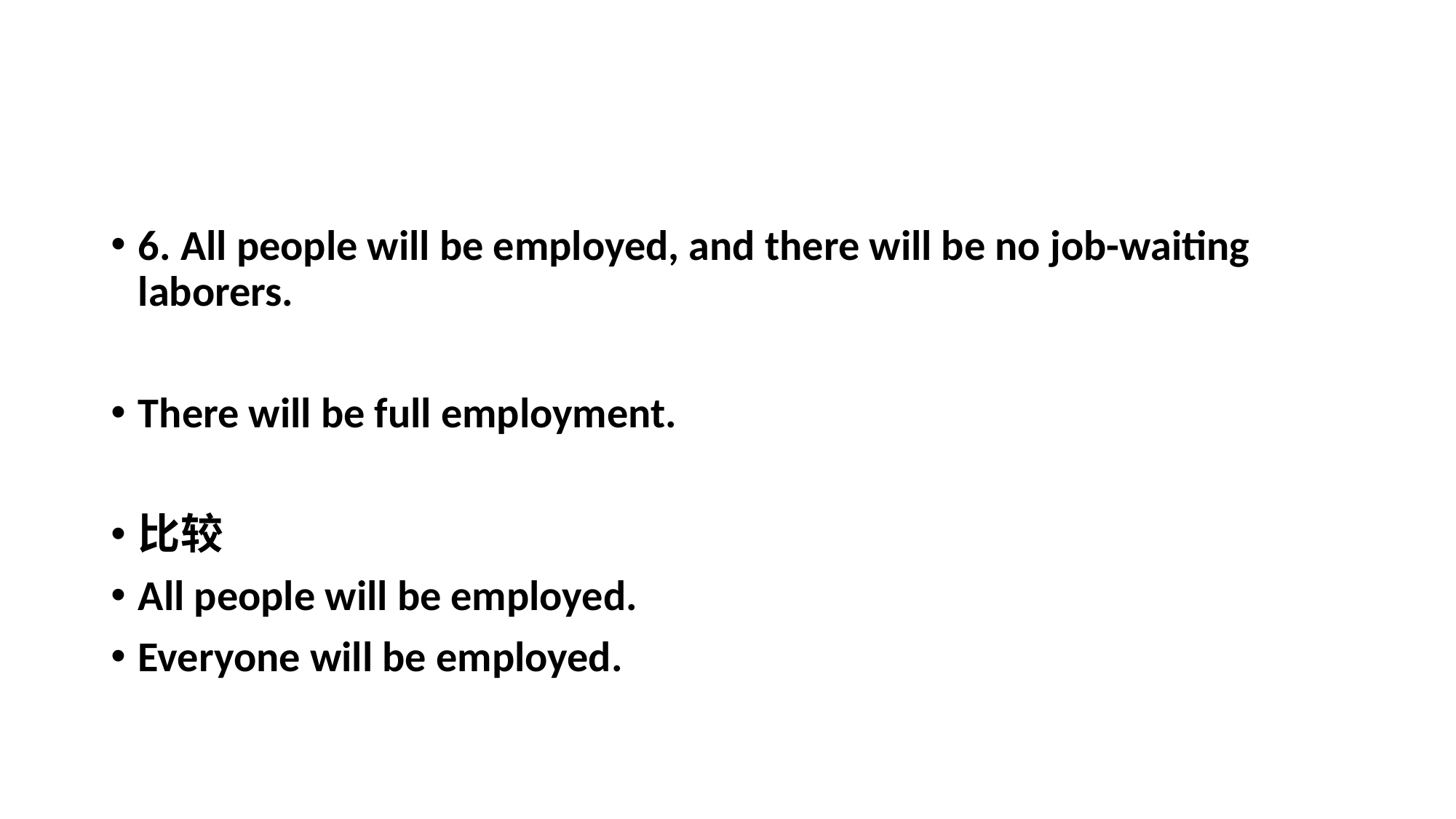

#
6. All people will be employed, and there will be no job-waiting laborers.

There will be full employment.

比较
All people will be employed.
Everyone will be employed.